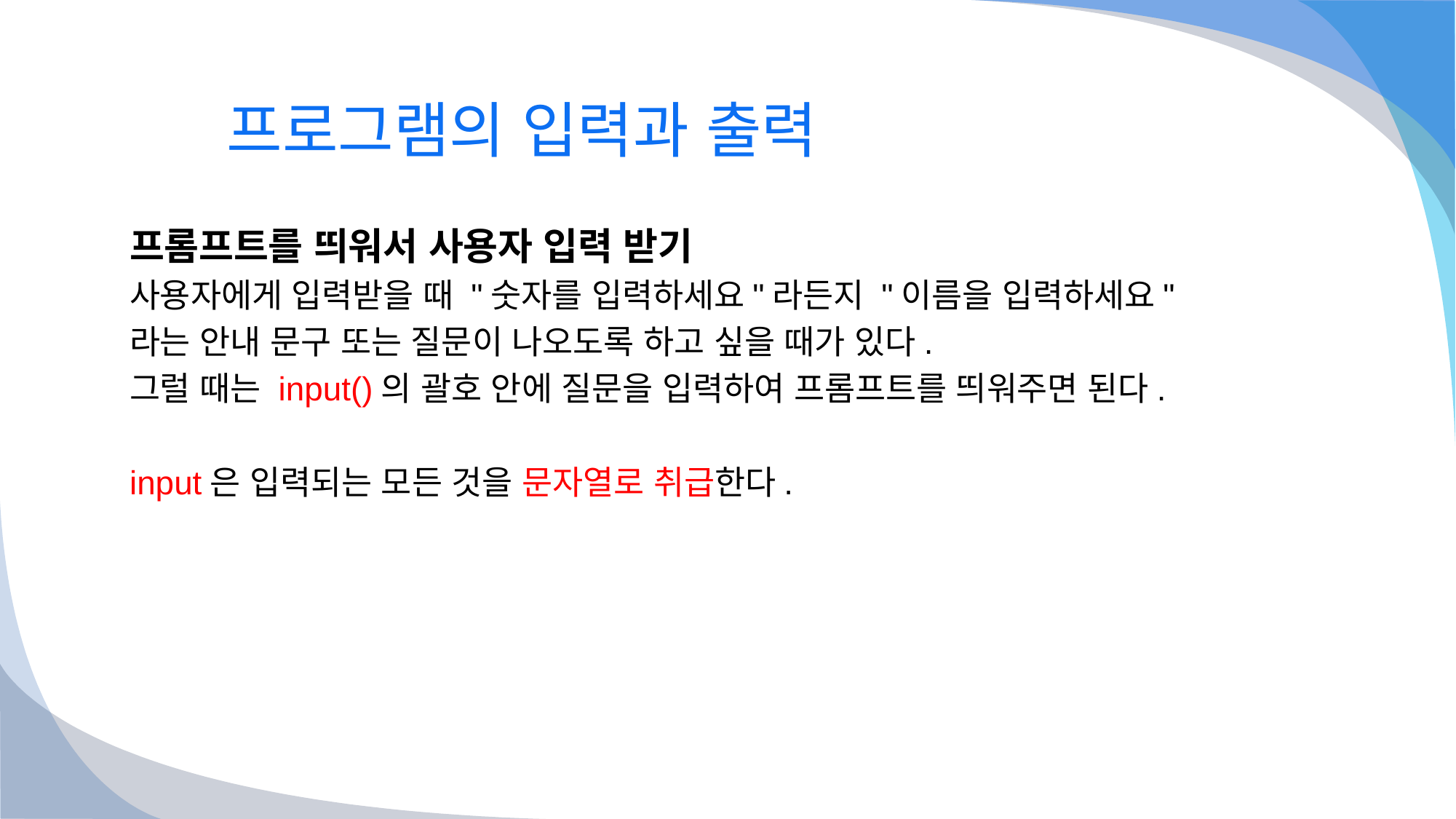

# 프로그램의 입력과 출력
프롬프트를 띄워서 사용자 입력 받기
사용자에게 입력받을 때 "숫자를 입력하세요"라든지 "이름을 입력하세요"
라는 안내 문구 또는 질문이 나오도록 하고 싶을 때가 있다.
그럴 때는 input()의 괄호 안에 질문을 입력하여 프롬프트를 띄워주면 된다.

input은 입력되는 모든 것을 문자열로 취급한다.